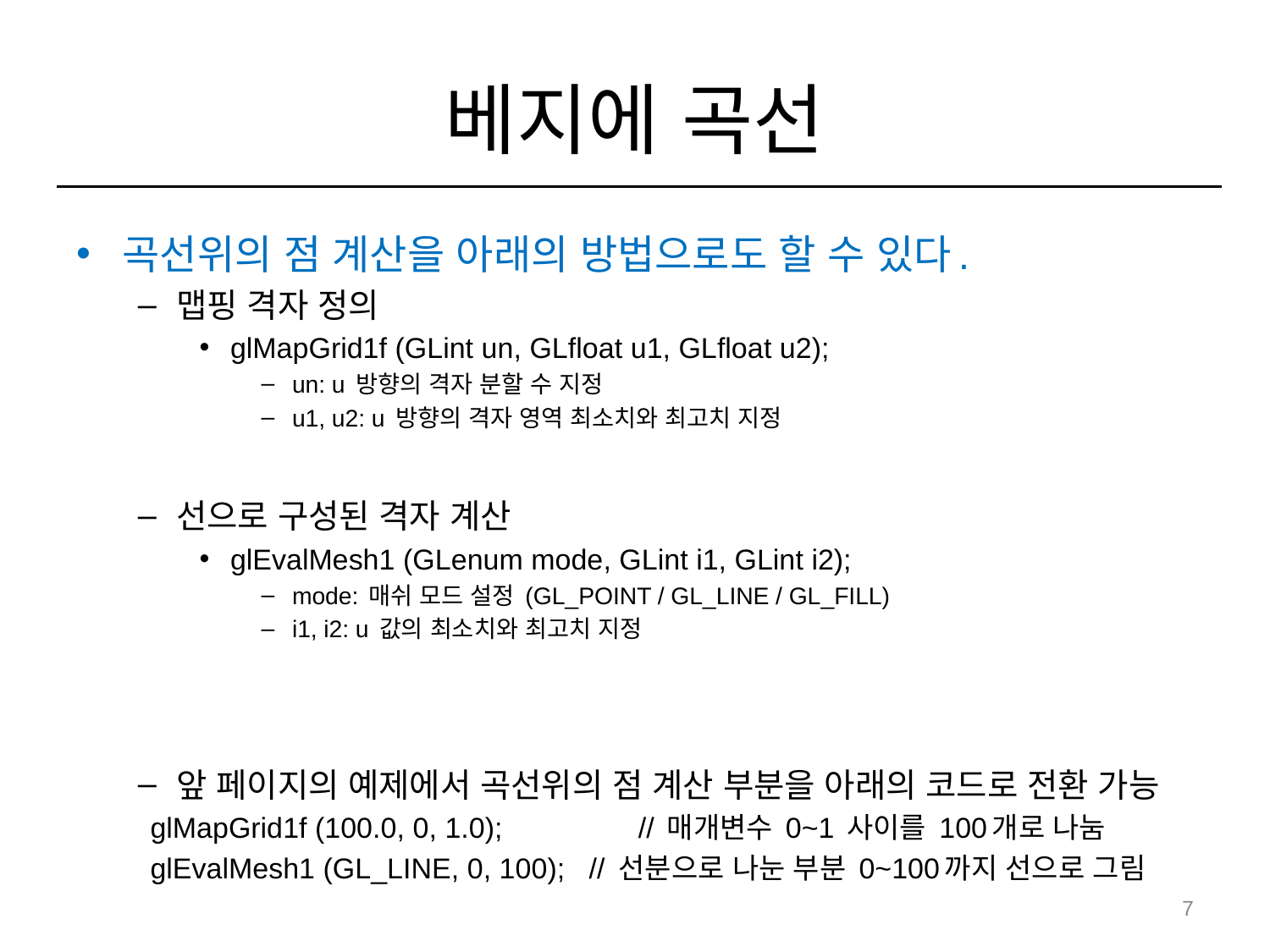

# 베지에 곡선
곡선위의 점 계산을 아래의 방법으로도 할 수 있다.
맵핑 격자 정의
glMapGrid1f (GLint un, GLfloat u1, GLfloat u2);
un: u 방향의 격자 분할 수 지정
u1, u2: u 방향의 격자 영역 최소치와 최고치 지정

선으로 구성된 격자 계산
glEvalMesh1 (GLenum mode, GLint i1, GLint i2);
mode: 매쉬 모드 설정 (GL_POINT / GL_LINE / GL_FILL)
i1, i2: u 값의 최소치와 최고치 지정

앞 페이지의 예제에서 곡선위의 점 계산 부분을 아래의 코드로 전환 가능
glMapGrid1f (100.0, 0, 1.0);	       // 매개변수 0~1 사이를 100개로 나눔
glEvalMesh1 (GL_LINE, 0, 100);   // 선분으로 나눈 부분 0~100까지 선으로 그림
7